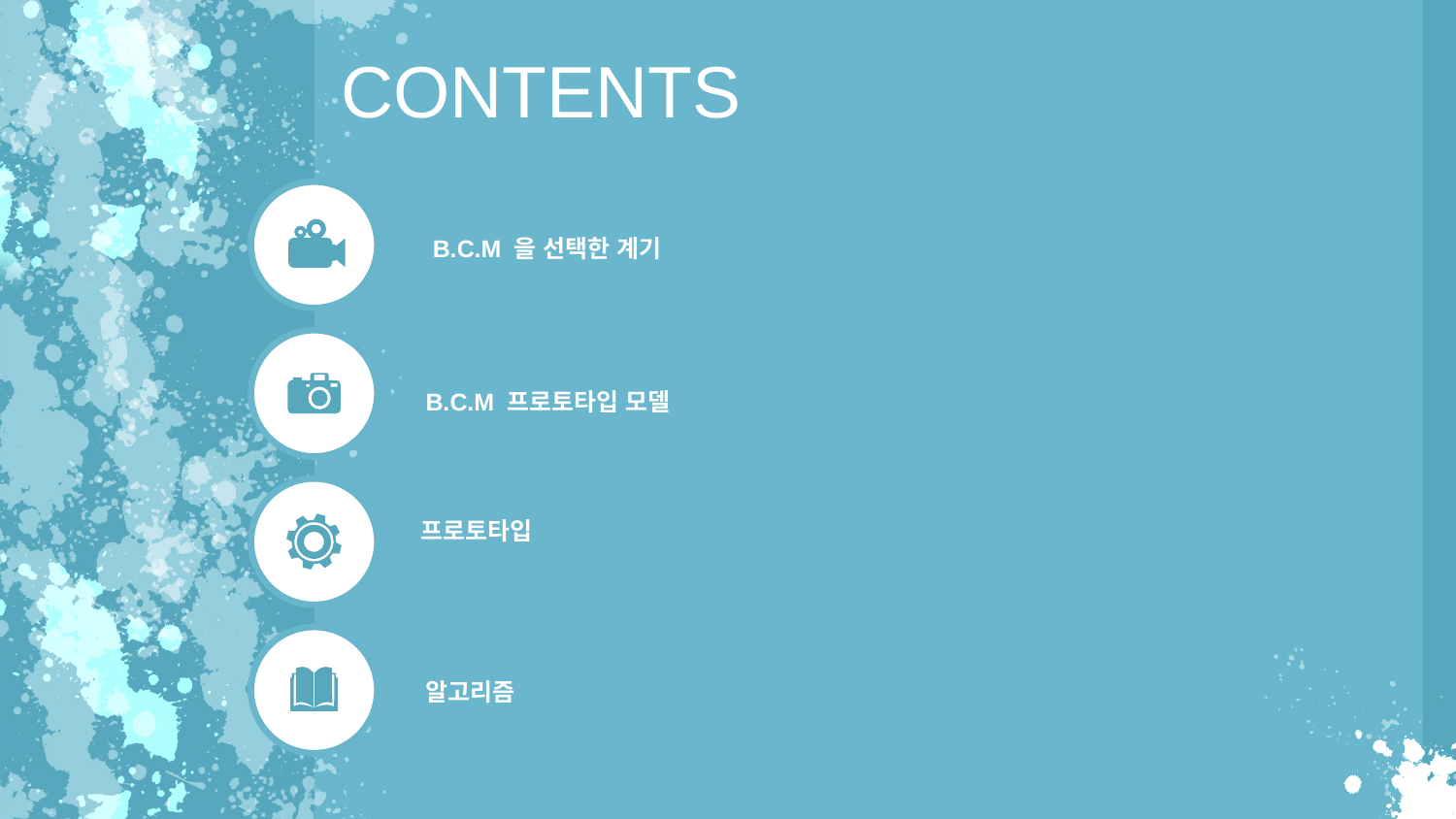

CONTENTS

B.C.M 을 선택한 계기

B.C.M 프로토타입 모델

프로토타입

알고리즘